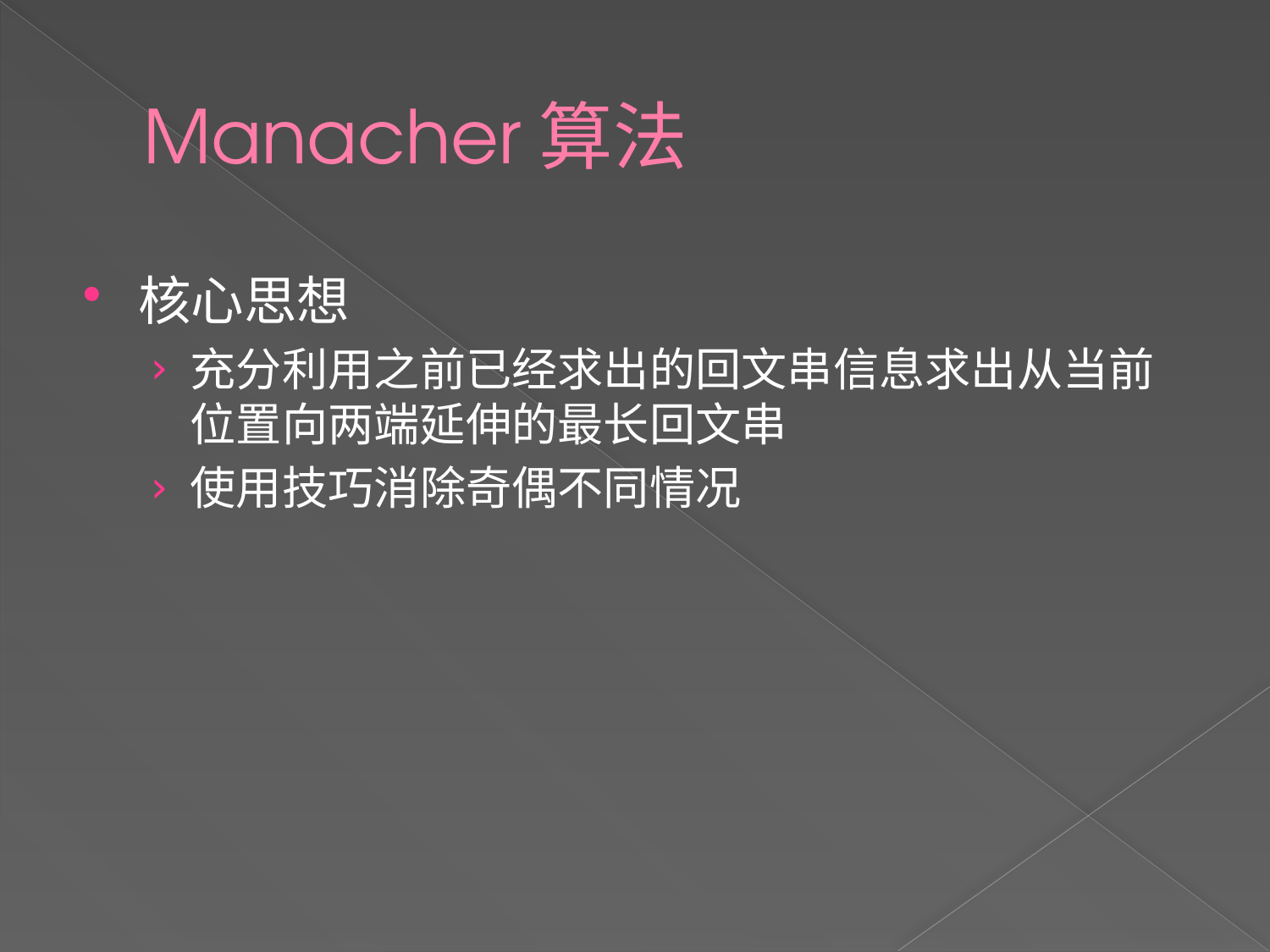

# Manacher算法
核心思想
充分利用之前已经求出的回文串信息求出从当前位置向两端延伸的最长回文串
使用技巧消除奇偶不同情况